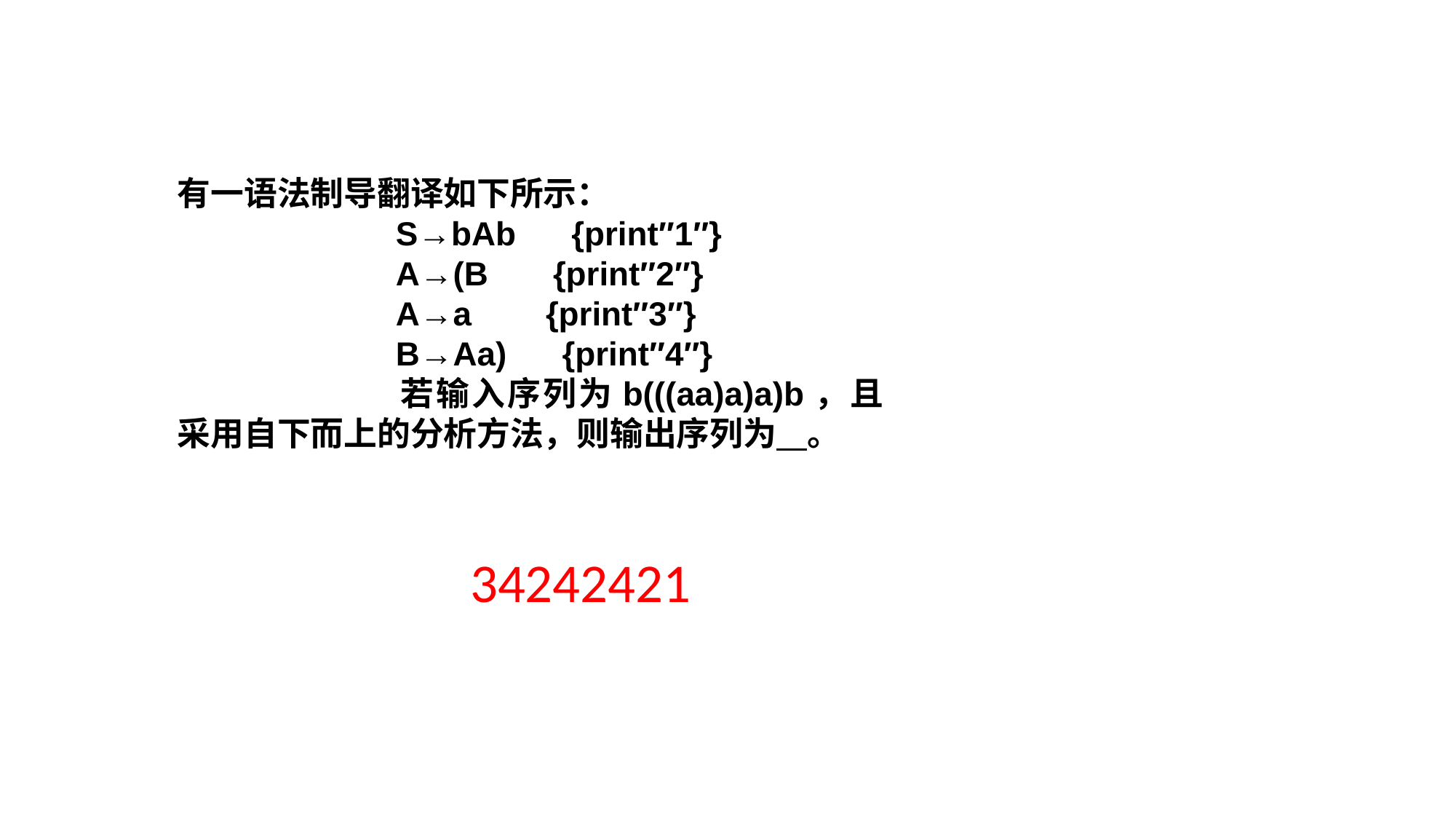

有一语法制导翻译如下所示：
		S→bAb      {print″1″}
		A→(B       {print″2″}
		A→a        {print″3″}
		B→Aa)      {print″4″}
		若输入序列为b(((aa)a)a)b，且采用自下而上的分析方法，则输出序列为    。
34242421